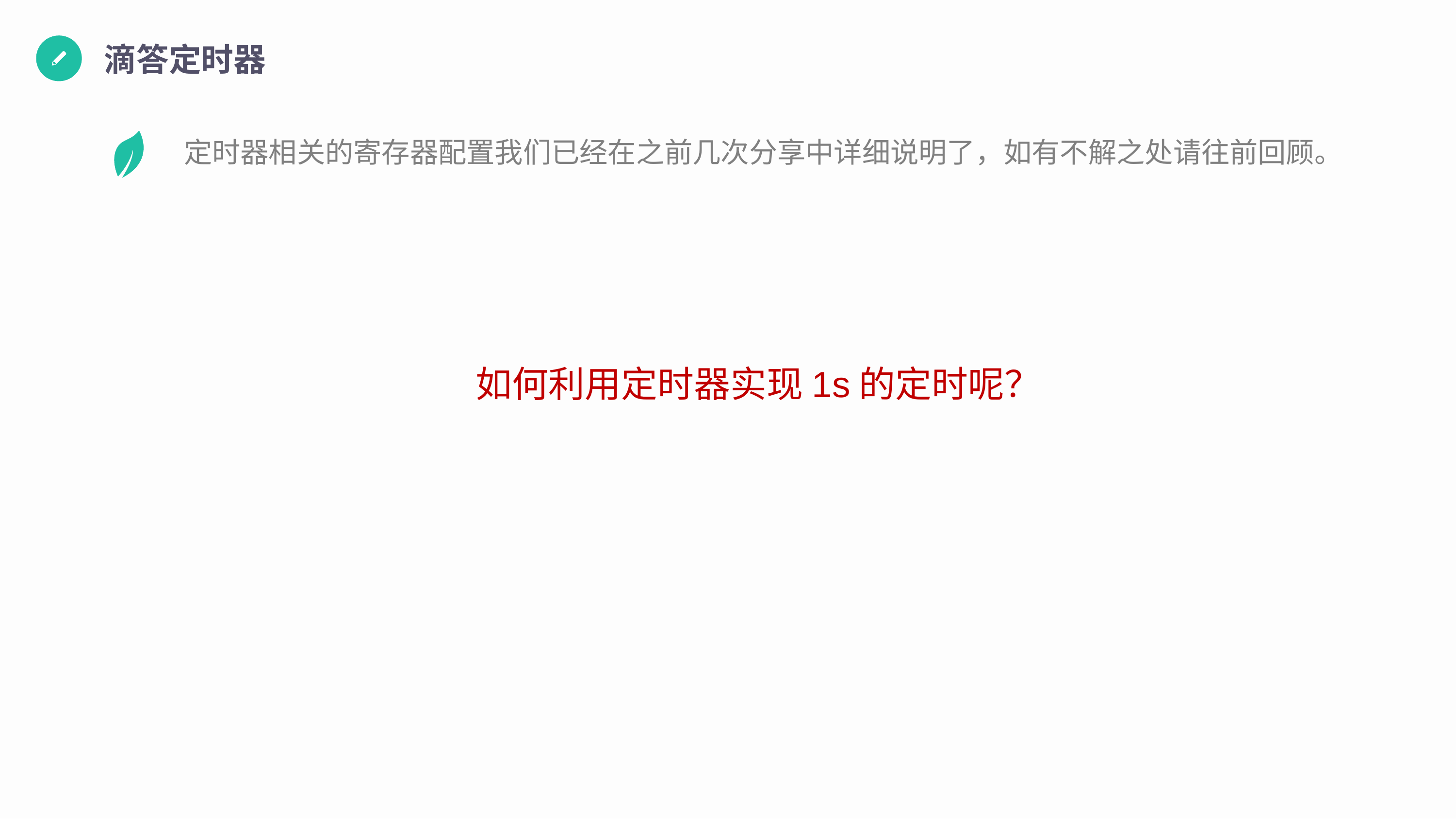

滴答定时器

定时器相关的寄存器配置我们已经在之前几次分享中详细说明了，如有不解之处请往前回顾。
如何利用定时器实现1s的定时呢？